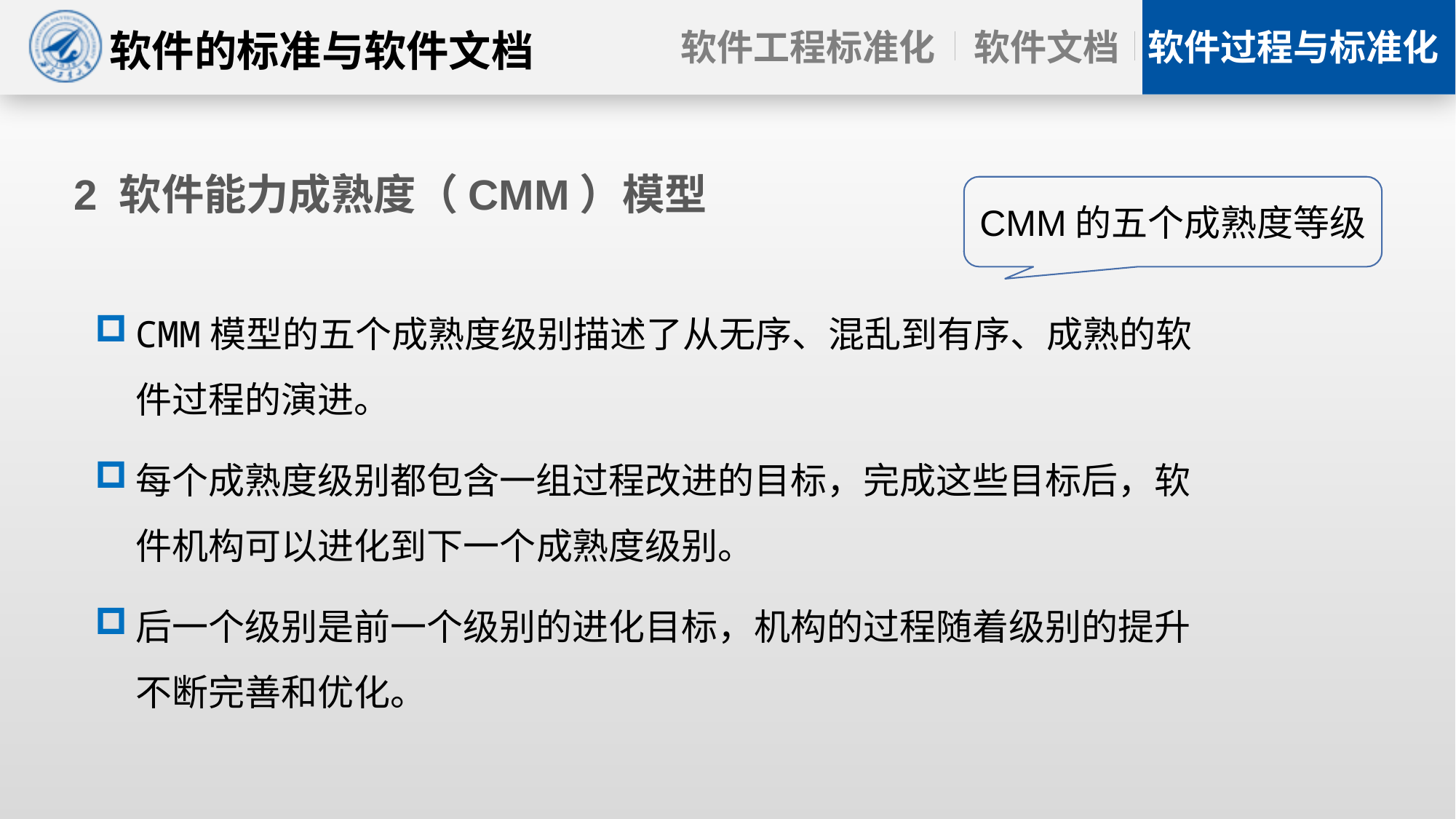

2 软件能力成熟度（CMM）模型
CMM的五个成熟度等级
CMM模型的五个成熟度级别描述了从无序、混乱到有序、成熟的软件过程的演进。
每个成熟度级别都包含一组过程改进的目标，完成这些目标后，软件机构可以进化到下一个成熟度级别。
后一个级别是前一个级别的进化目标，机构的过程随着级别的提升不断完善和优化。